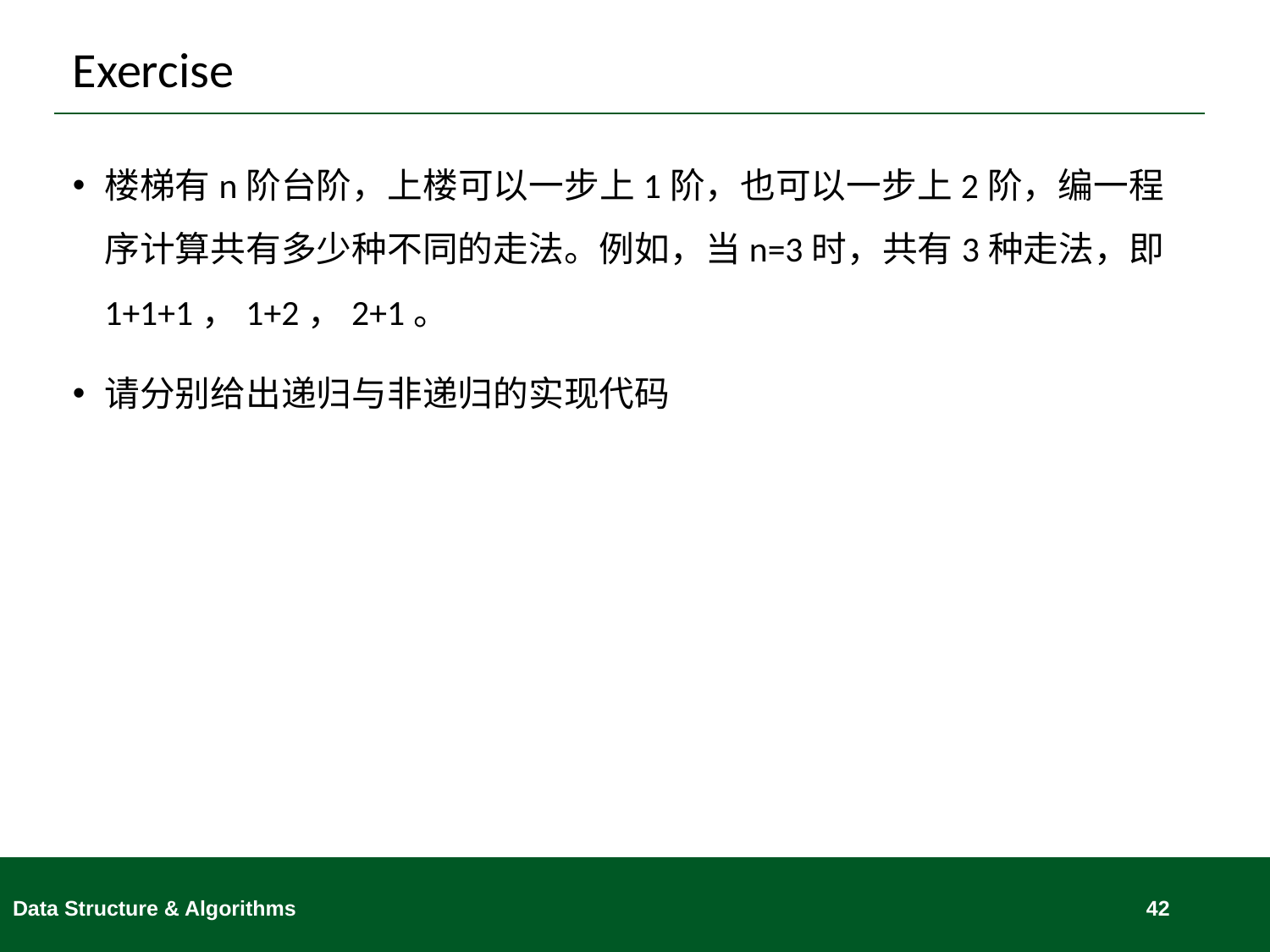

# Exercise
楼梯有n阶台阶，上楼可以一步上1阶，也可以一步上2阶，编一程序计算共有多少种不同的走法。例如，当n=3时，共有3种走法，即1+1+1，1+2，2+1。
请分别给出递归与非递归的实现代码
Data Structure & Algorithms
42